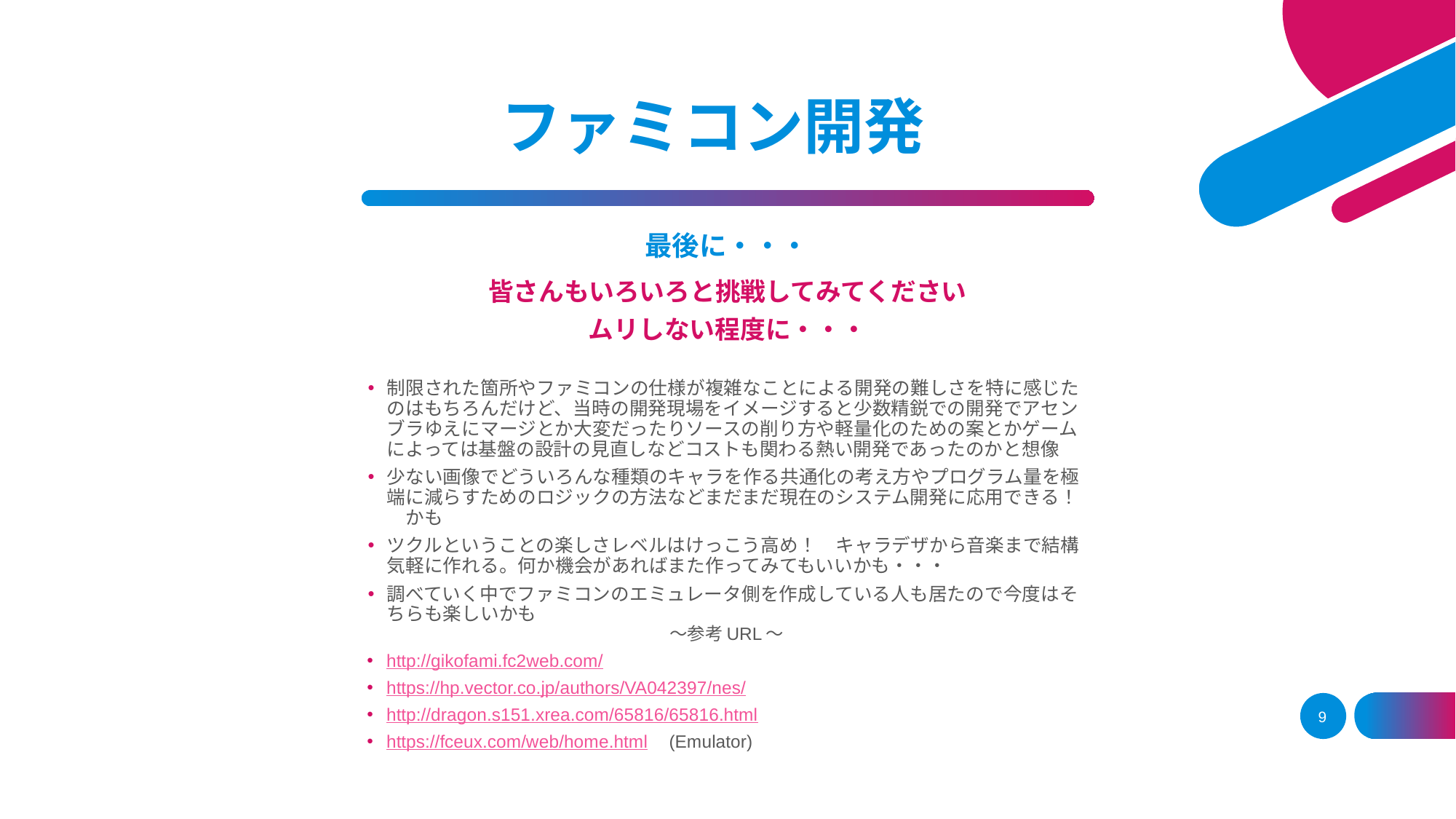

ファミコン開発
最後に・・・
皆さんもいろいろと挑戦してみてください
ムリしない程度に・・・

制限された箇所やファミコンの仕様が複雑なことによる開発の難しさを特に感じたのはもちろんだけど、当時の開発現場をイメージすると少数精鋭での開発でアセンブラゆえにマージとか大変だったりソースの削り方や軽量化のための案とかゲームによっては基盤の設計の見直しなどコストも関わる熱い開発であったのかと想像
少ない画像でどういろんな種類のキャラを作る共通化の考え方やプログラム量を極端に減らすためのロジックの方法などまだまだ現在のシステム開発に応用できる！　かも
ツクルということの楽しさレベルはけっこう高め！　キャラデザから音楽まで結構気軽に作れる。何か機会があればまた作ってみてもいいかも・・・
調べていく中でファミコンのエミュレータ側を作成している人も居たので今度はそちらも楽しいかも

～参考URL～
http://gikofami.fc2web.com/
https://hp.vector.co.jp/authors/VA042397/nes/
http://dragon.s151.xrea.com/65816/65816.html
https://fceux.com/web/home.html　(Emulator)

9